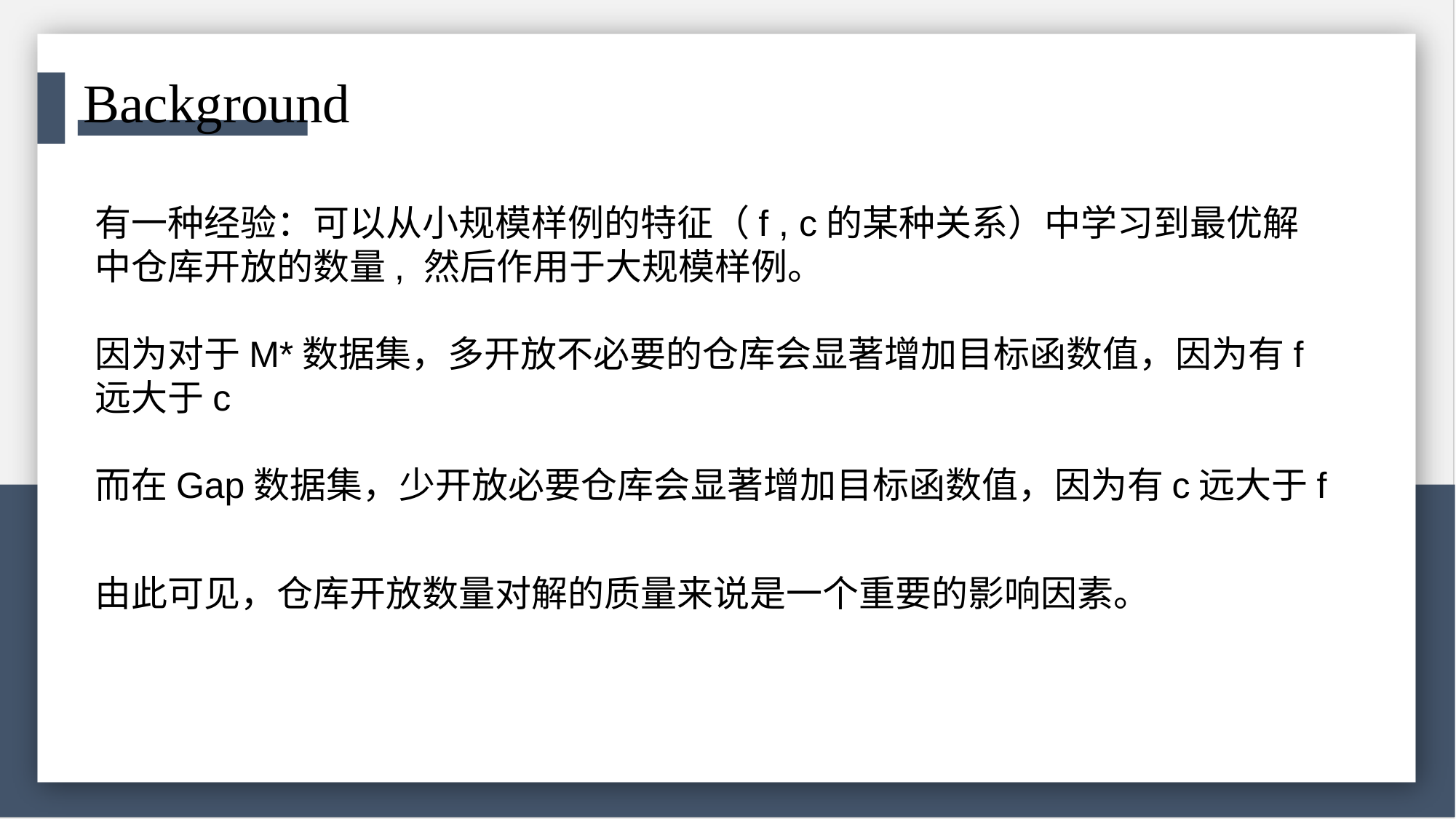

Background
有一种经验：可以从小规模样例的特征（f , c的某种关系）中学习到最优解中仓库开放的数量, 然后作用于大规模样例。

因为对于M*数据集，多开放不必要的仓库会显著增加目标函数值，因为有f远大于c

而在Gap数据集，少开放必要仓库会显著增加目标函数值，因为有c远大于f

由此可见，仓库开放数量对解的质量来说是一个重要的影响因素。